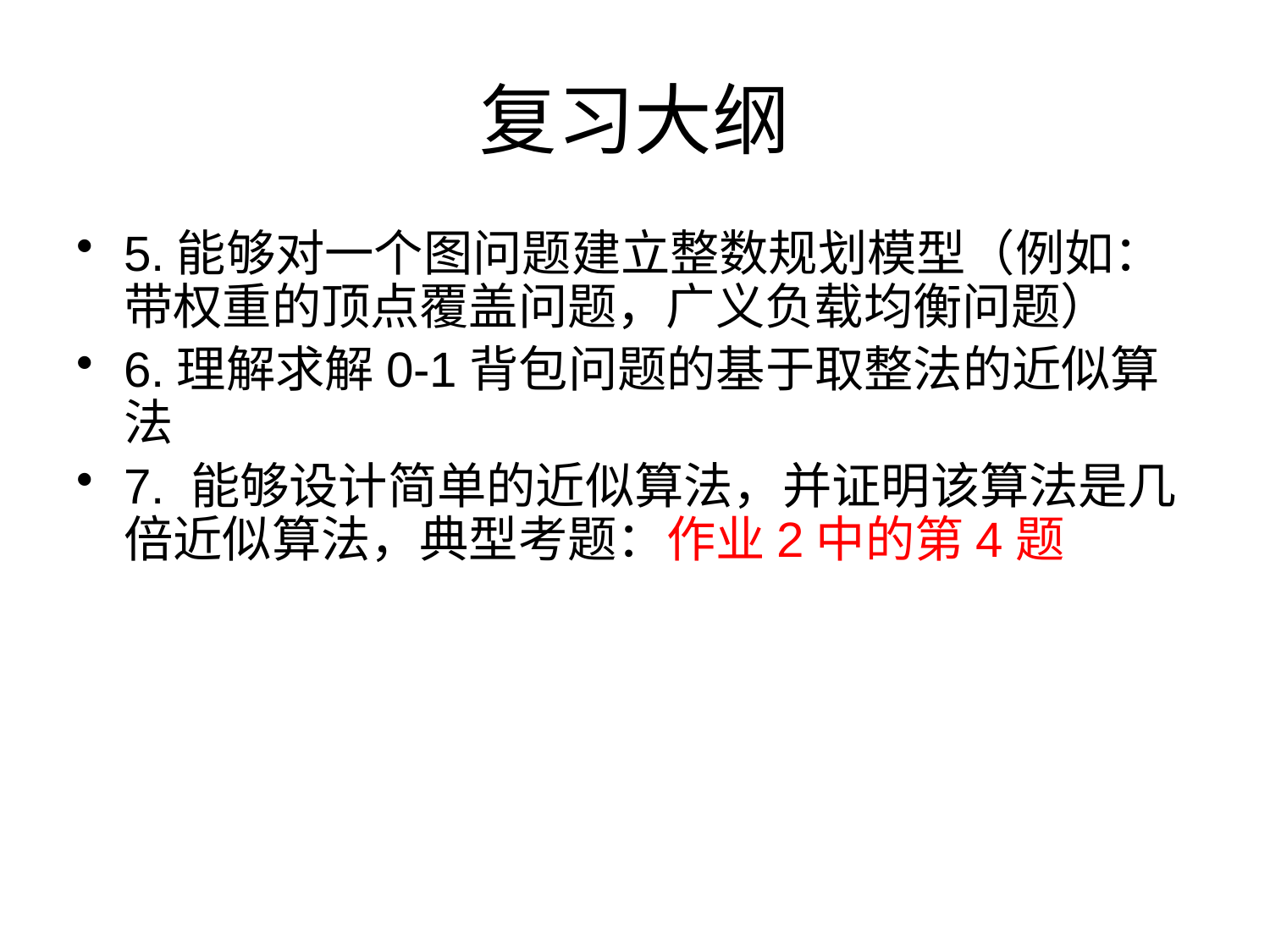

# 复习大纲
5.能够对一个图问题建立整数规划模型（例如：带权重的顶点覆盖问题，广义负载均衡问题）
6.理解求解0-1背包问题的基于取整法的近似算法
7. 能够设计简单的近似算法，并证明该算法是几倍近似算法，典型考题：作业2中的第4题